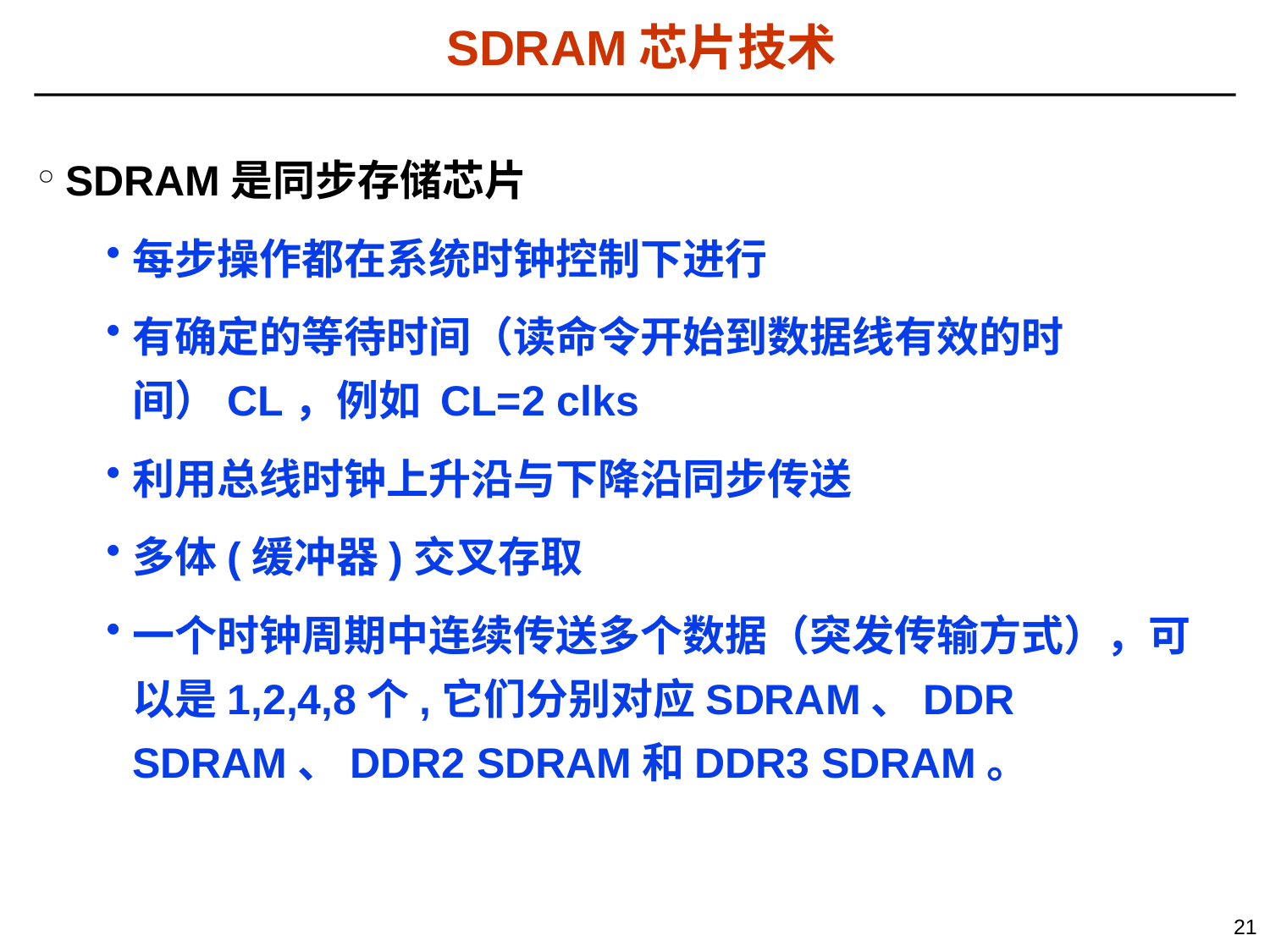

# SDRAM芯片技术
SDRAM是同步存储芯片
每步操作都在系统时钟控制下进行
有确定的等待时间（读命令开始到数据线有效的时间）CL，例如 CL=2 clks
利用总线时钟上升沿与下降沿同步传送
多体(缓冲器)交叉存取
一个时钟周期中连续传送多个数据（突发传输方式），可以是1,2,4,8个,它们分别对应SDRAM、DDR SDRAM、DDR2 SDRAM和DDR3 SDRAM。

21